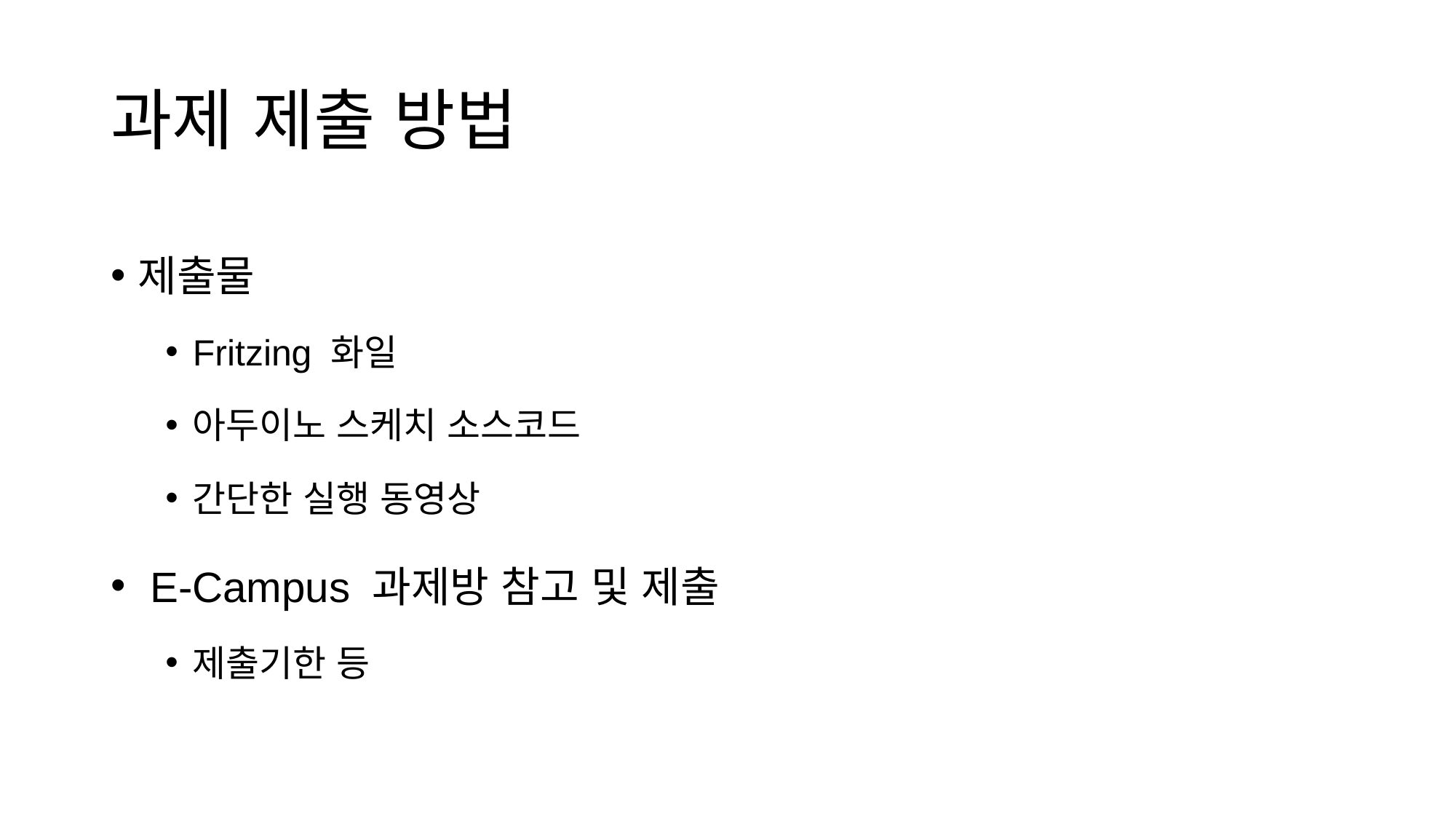

# 과제 제출 방법
제출물
Fritzing 화일
아두이노 스케치 소스코드
간단한 실행 동영상
 E-Campus 과제방 참고 및 제출
제출기한 등